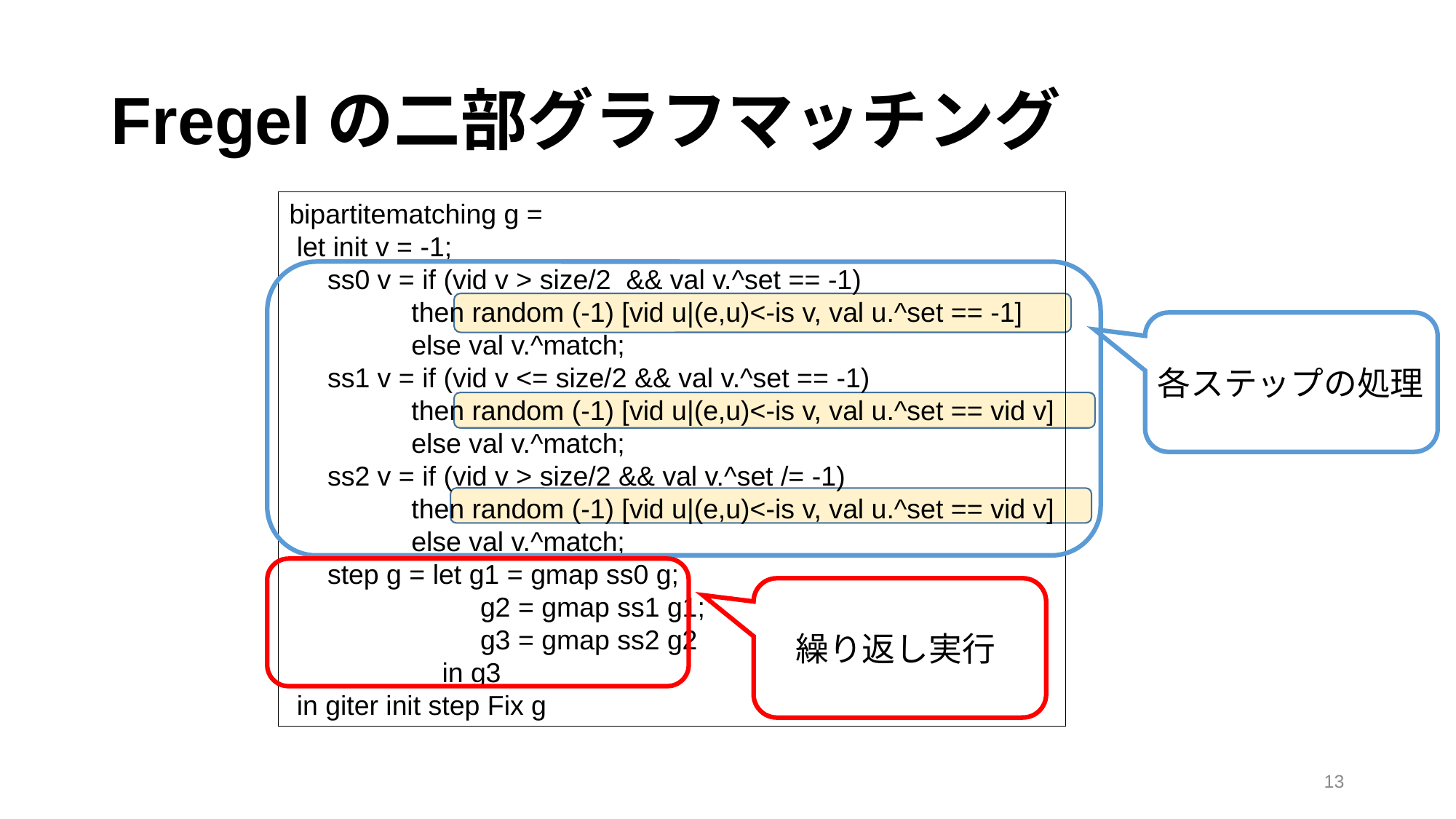

# Fregelの二部グラフマッチング
bipartitematching g =
 let init v = -1;
     ss0 v = if (vid v > size/2  && val v.^set == -1)
                then random (-1) [vid u|(e,u)<-is v, val u.^set == -1]
                else val v.^match;
     ss1 v = if (vid v <= size/2 && val v.^set == -1)
                then random (-1) [vid u|(e,u)<-is v, val u.^set == vid v]
                else val v.^match;
     ss2 v = if (vid v > size/2 && val v.^set /= -1)
                then random (-1) [vid u|(e,u)<-is v, val u.^set == vid v]
                else val v.^match;
     step g = let g1 = gmap ss0 g;
                         g2 = gmap ss1 g1;
                         g3 = gmap ss2 g2
                    in g3
 in giter init step Fix g

各ステップの処理

繰り返し実行
13